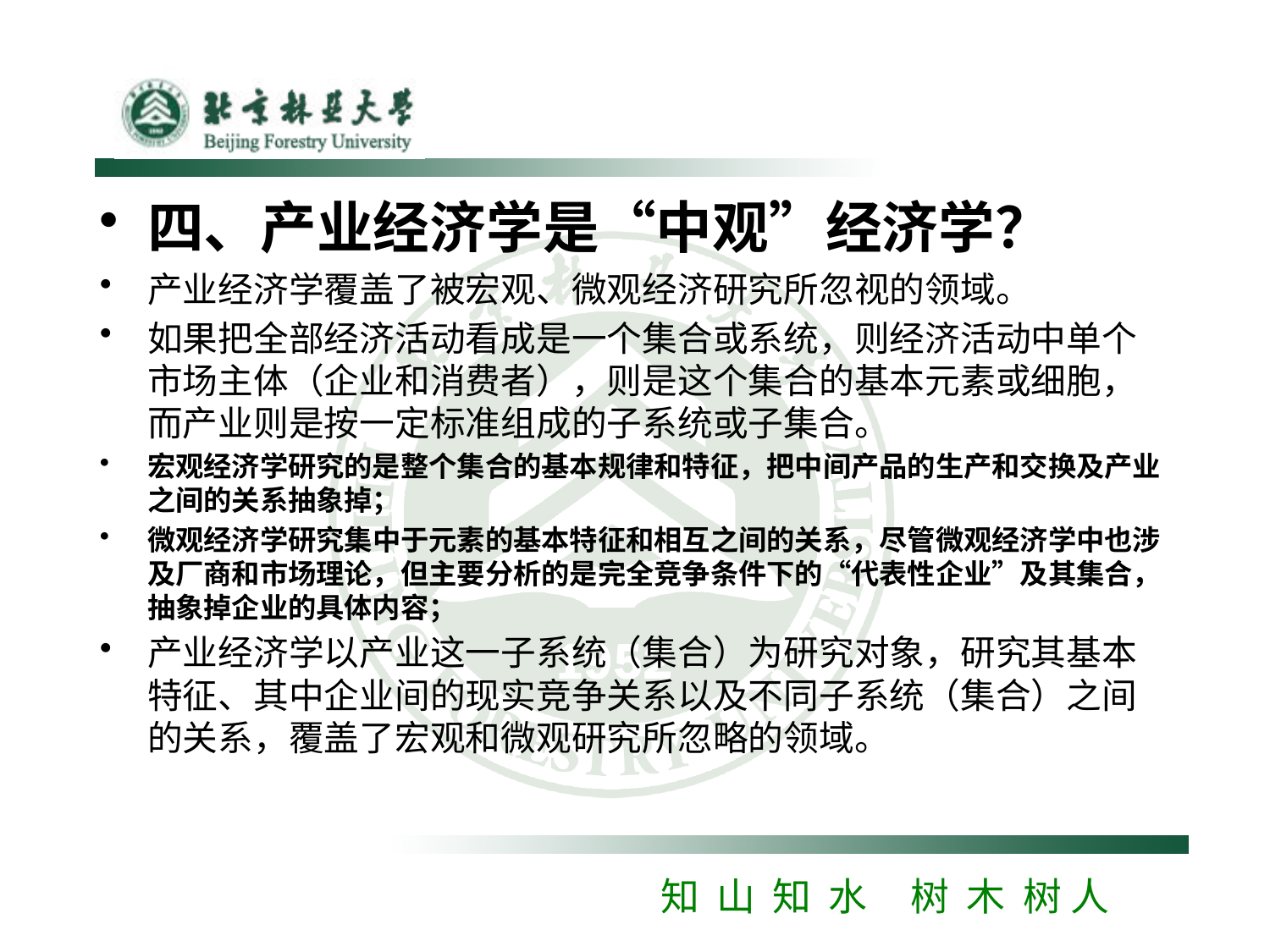

#
四、产业经济学是“中观”经济学？
产业经济学覆盖了被宏观、微观经济研究所忽视的领域。
如果把全部经济活动看成是一个集合或系统，则经济活动中单个市场主体（企业和消费者），则是这个集合的基本元素或细胞，而产业则是按一定标准组成的子系统或子集合。
宏观经济学研究的是整个集合的基本规律和特征，把中间产品的生产和交换及产业之间的关系抽象掉；
微观经济学研究集中于元素的基本特征和相互之间的关系，尽管微观经济学中也涉及厂商和市场理论，但主要分析的是完全竞争条件下的“代表性企业”及其集合，抽象掉企业的具体内容；
产业经济学以产业这一子系统（集合）为研究对象，研究其基本特征、其中企业间的现实竞争关系以及不同子系统（集合）之间的关系，覆盖了宏观和微观研究所忽略的领域。